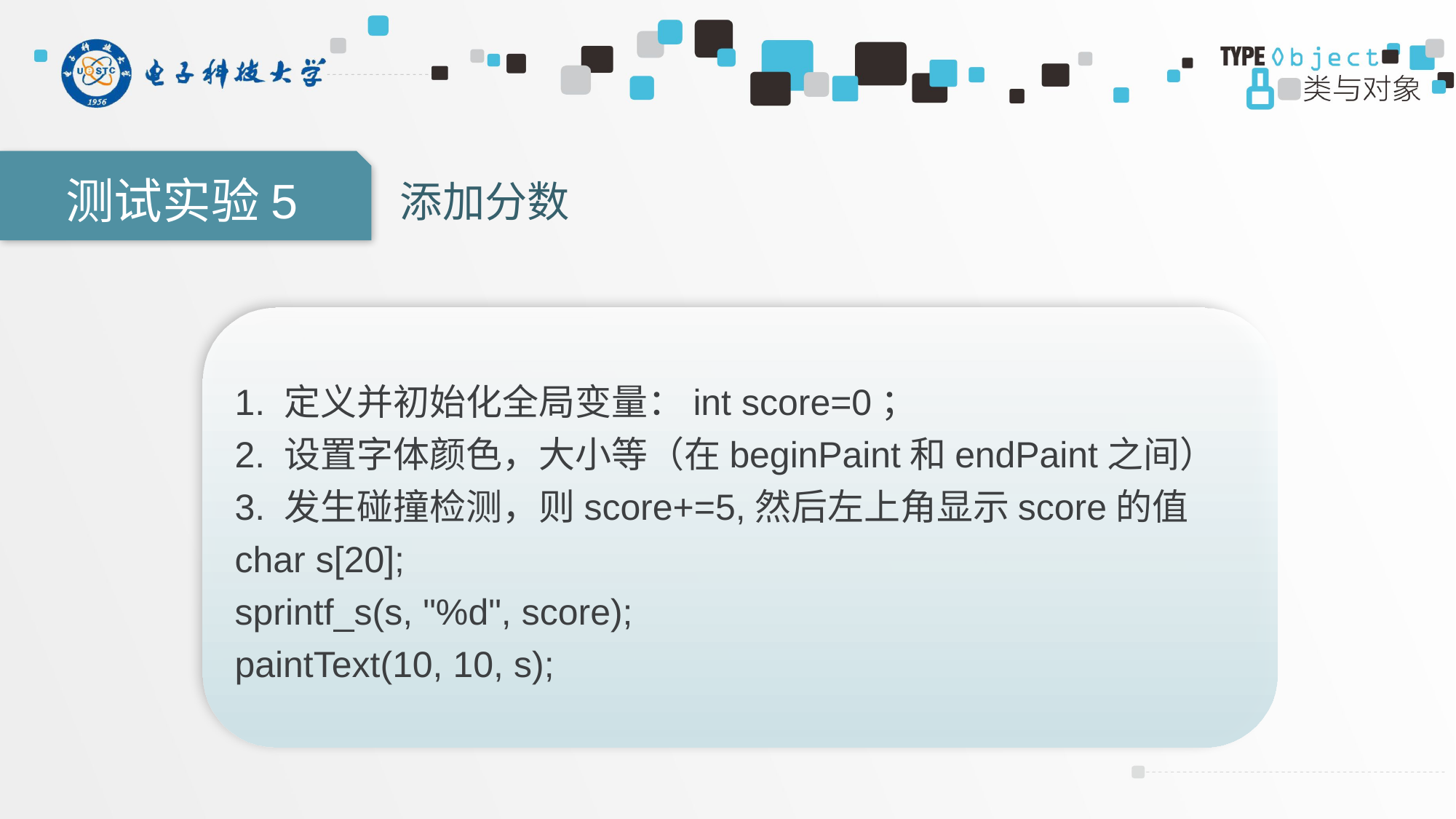

测试实验5
添加分数
1. 定义并初始化全局变量：int score=0；
2. 设置字体颜色，大小等（在beginPaint和endPaint之间）
3. 发生碰撞检测，则score+=5,然后左上角显示score的值
char s[20];
sprintf_s(s, "%d", score);
paintText(10, 10, s);